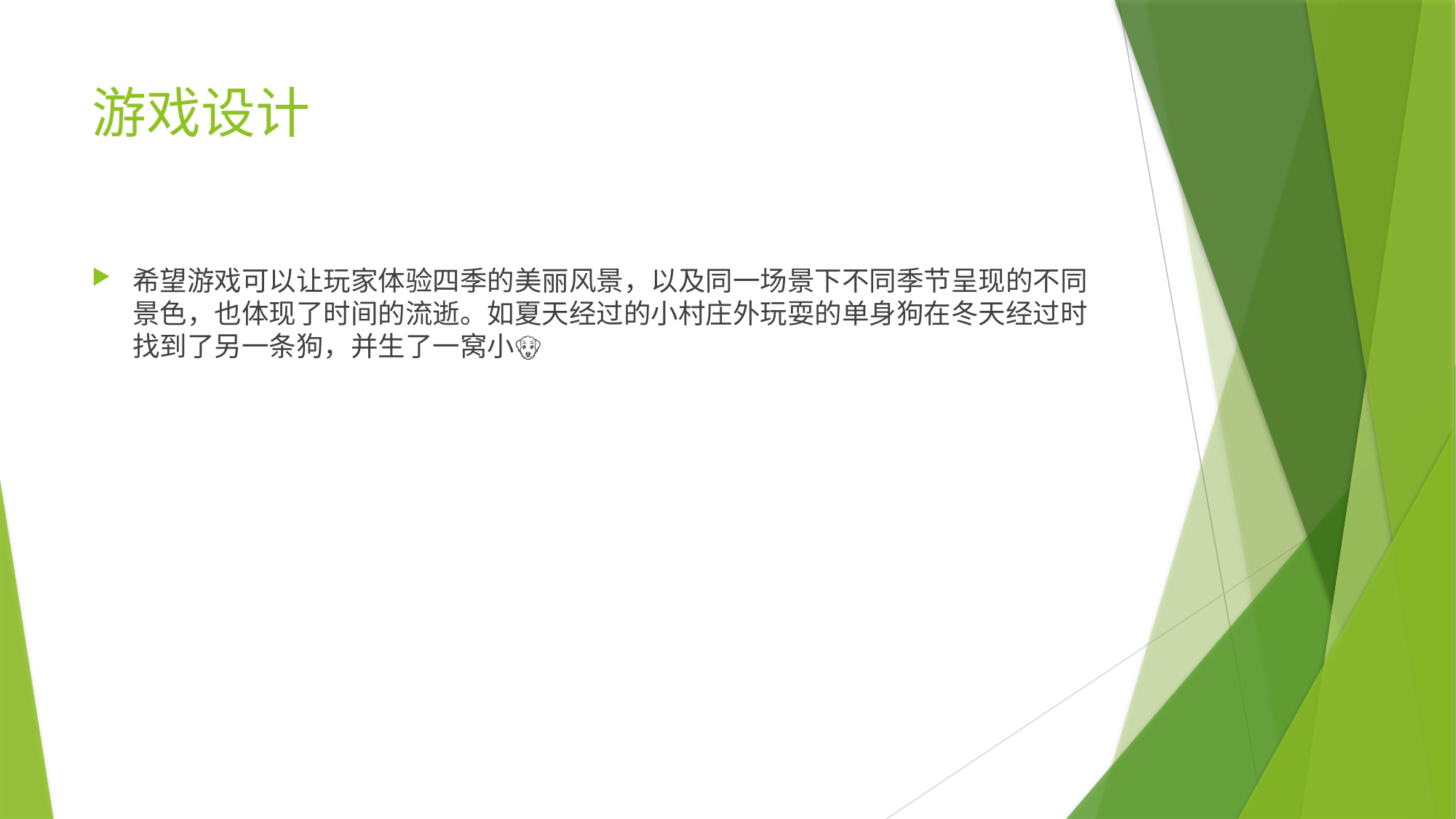

# 游戏设计
希望游戏可以让玩家体验四季的美丽风景，以及同一场景下不同季节呈现的不同景色，也体现了时间的流逝。如夏天经过的小村庄外玩耍的单身狗在冬天经过时找到了另一条狗，并生了一窝小🐶